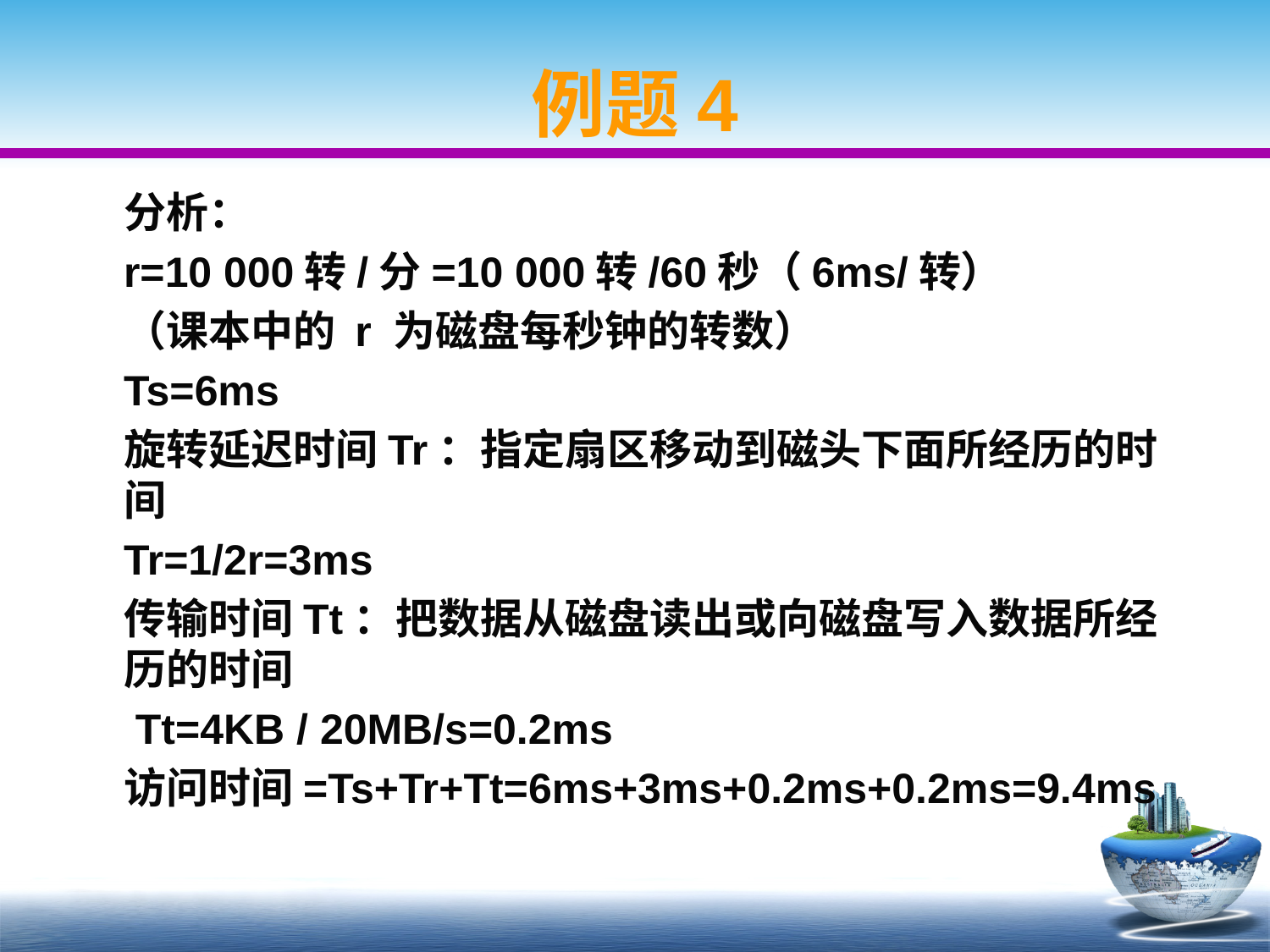

# 例题4

分析：
r=10 000转/分=10 000转/60秒（6ms/转）
（课本中的 r 为磁盘每秒钟的转数）
Ts=6ms
旋转延迟时间Tr：指定扇区移动到磁头下面所经历的时间
Tr=1/2r=3ms
传输时间Tt：把数据从磁盘读出或向磁盘写入数据所经历的时间
 Tt=4KB / 20MB/s=0.2ms
访问时间=Ts+Tr+Tt=6ms+3ms+0.2ms+0.2ms=9.4ms